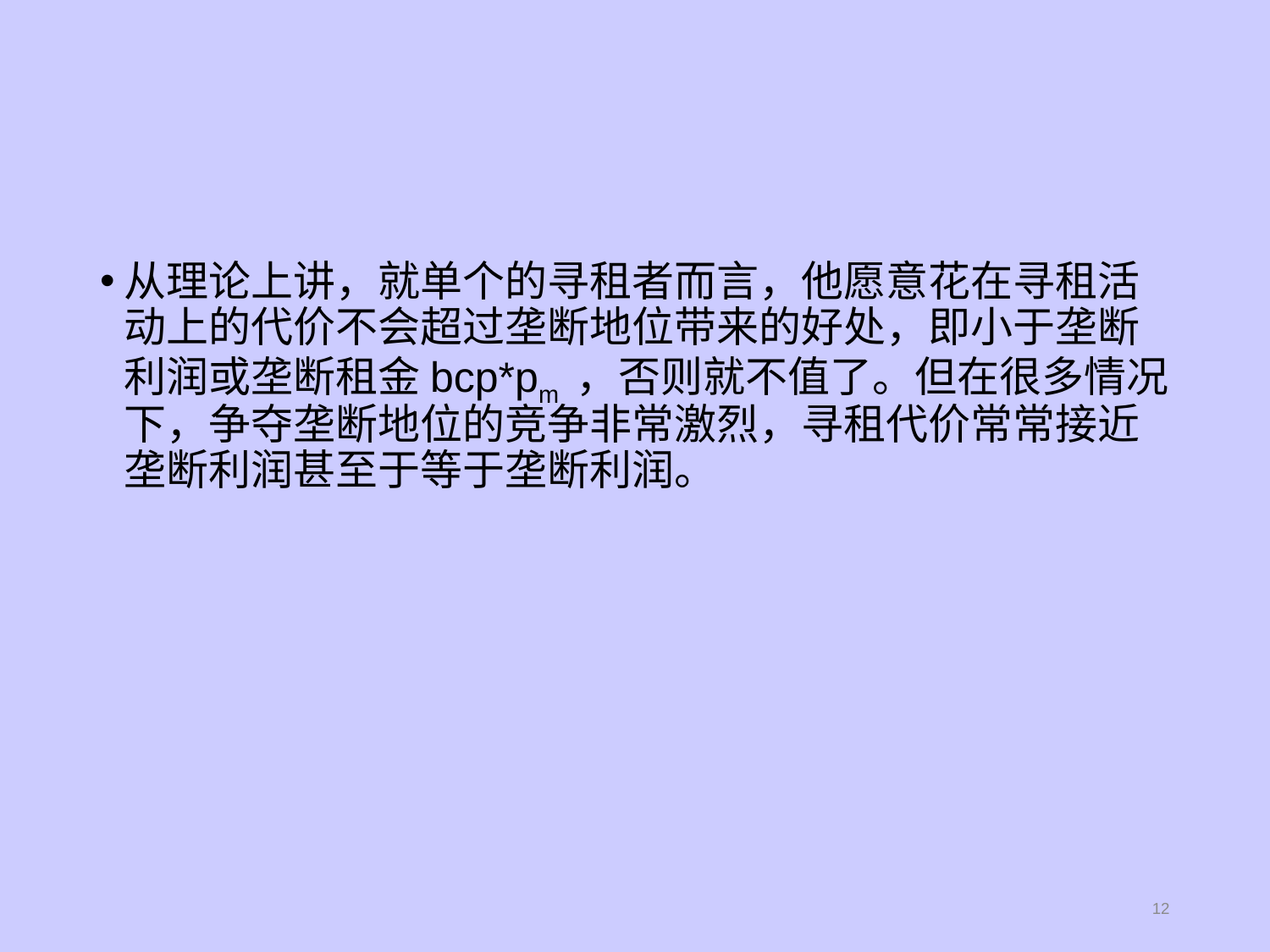

#
从理论上讲，就单个的寻租者而言，他愿意花在寻租活动上的代价不会超过垄断地位带来的好处，即小于垄断利润或垄断租金bcp*pm ，否则就不值了。但在很多情况下，争夺垄断地位的竞争非常激烈，寻租代价常常接近垄断利润甚至于等于垄断利润。
12